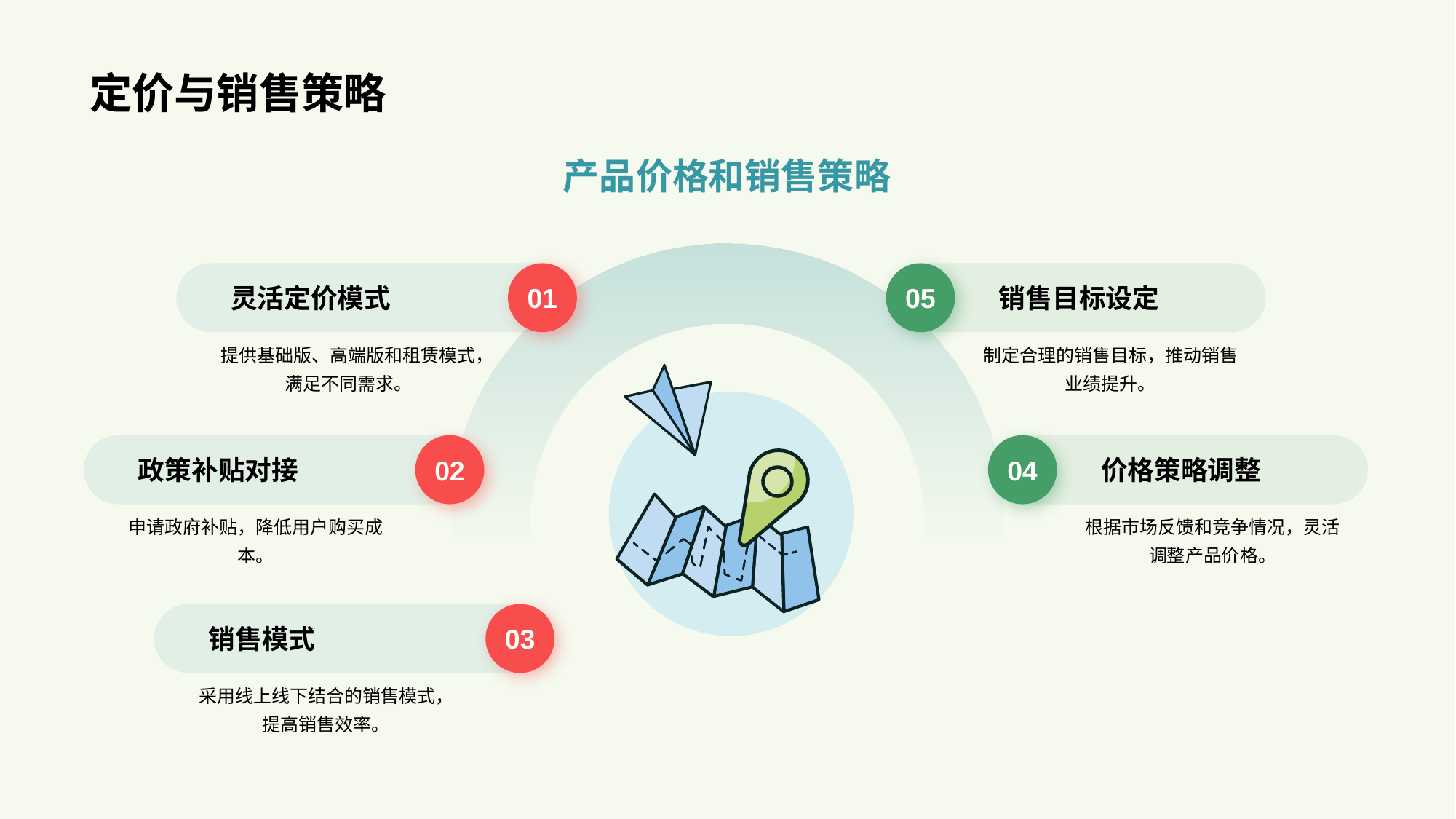

# 定价与销售策略
产品价格和销售策略

01

灵活定价模式
提供基础版、高端版和租赁模式，满足不同需求。
05

销售目标设定
制定合理的销售目标，推动销售业绩提升。

02

政策补贴对接
申请政府补贴，降低用户购买成本。
04

价格策略调整
根据市场反馈和竞争情况，灵活调整产品价格。
03

销售模式
采用线上线下结合的销售模式，提高销售效率。